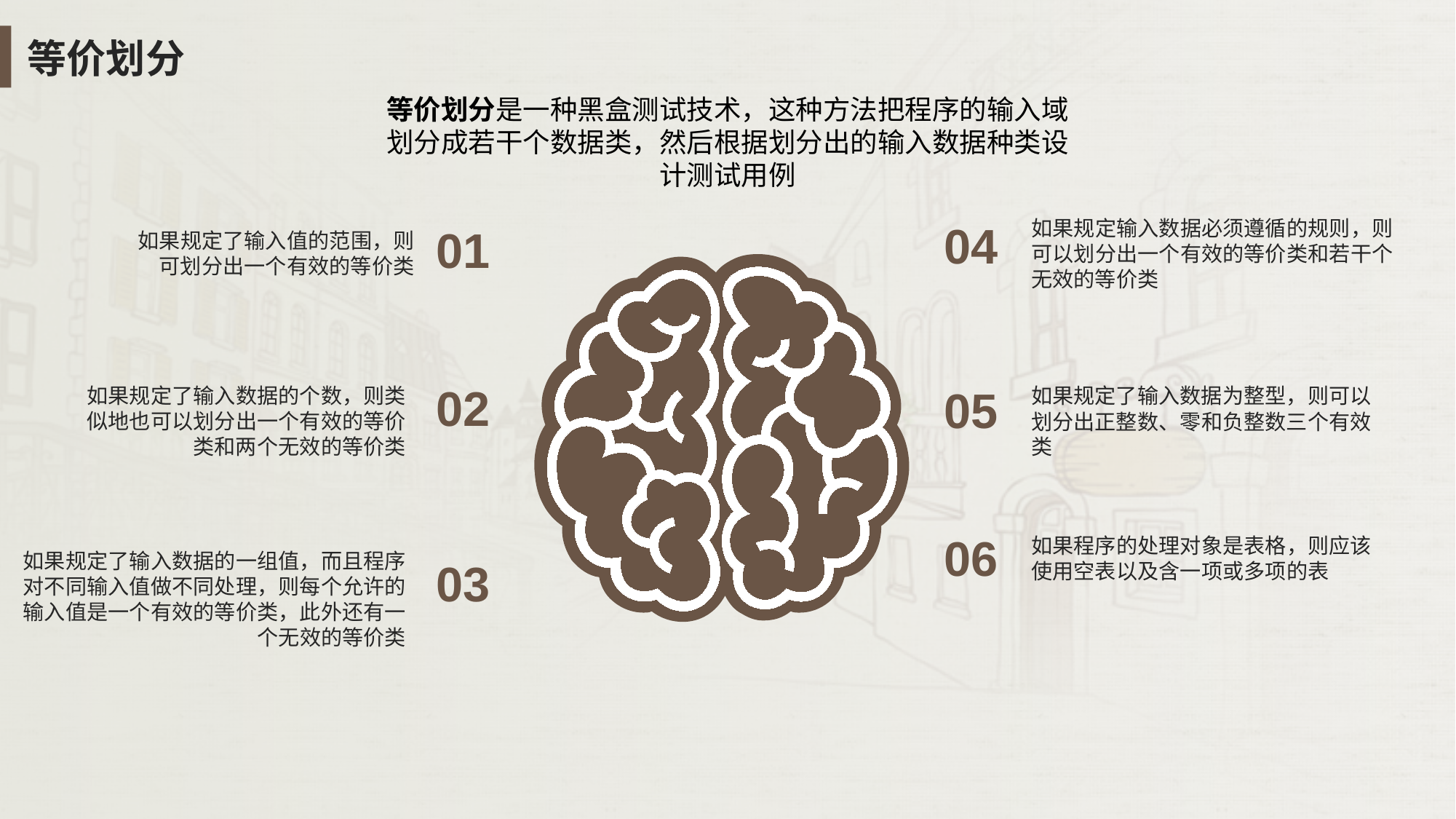

等价划分
等价划分是一种黑盒测试技术，这种方法把程序的输入域划分成若干个数据类，然后根据划分出的输入数据种类设计测试用例
如果规定输入数据必须遵循的规则，则可以划分出一个有效的等价类和若干个无效的等价类
04

01
如果规定了输入值的范围，则可划分出一个有效的等价类

02
05
如果规定了输入数据为整型，则可以划分出正整数、零和负整数三个有效类
如果规定了输入数据的个数，则类似地也可以划分出一个有效的等价类和两个无效的等价类
如果程序的处理对象是表格，则应该使用空表以及含一项或多项的表
06
如果规定了输入数据的一组值，而且程序对不同输入值做不同处理，则每个允许的输入值是一个有效的等价类，此外还有一个无效的等价类
03